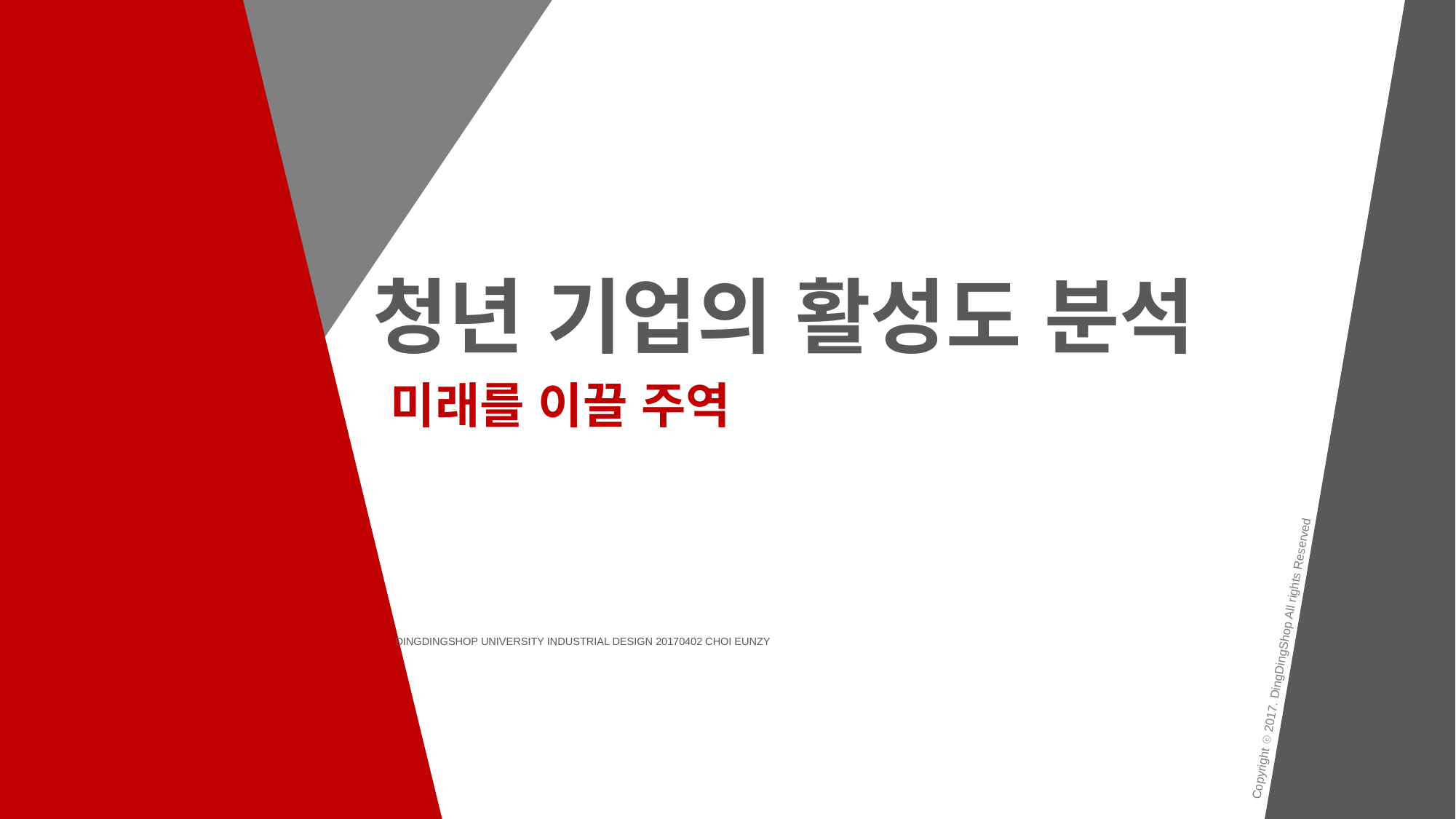

청년 기업의 활성도 분석
미래를 이끌 주역
DINGDINGSHOP UNIVERSITY INDUSTRIAL DESIGN 20170402 CHOI EUNZY
Copyright ⓒ 2017. DingDingShop All rights Reserved